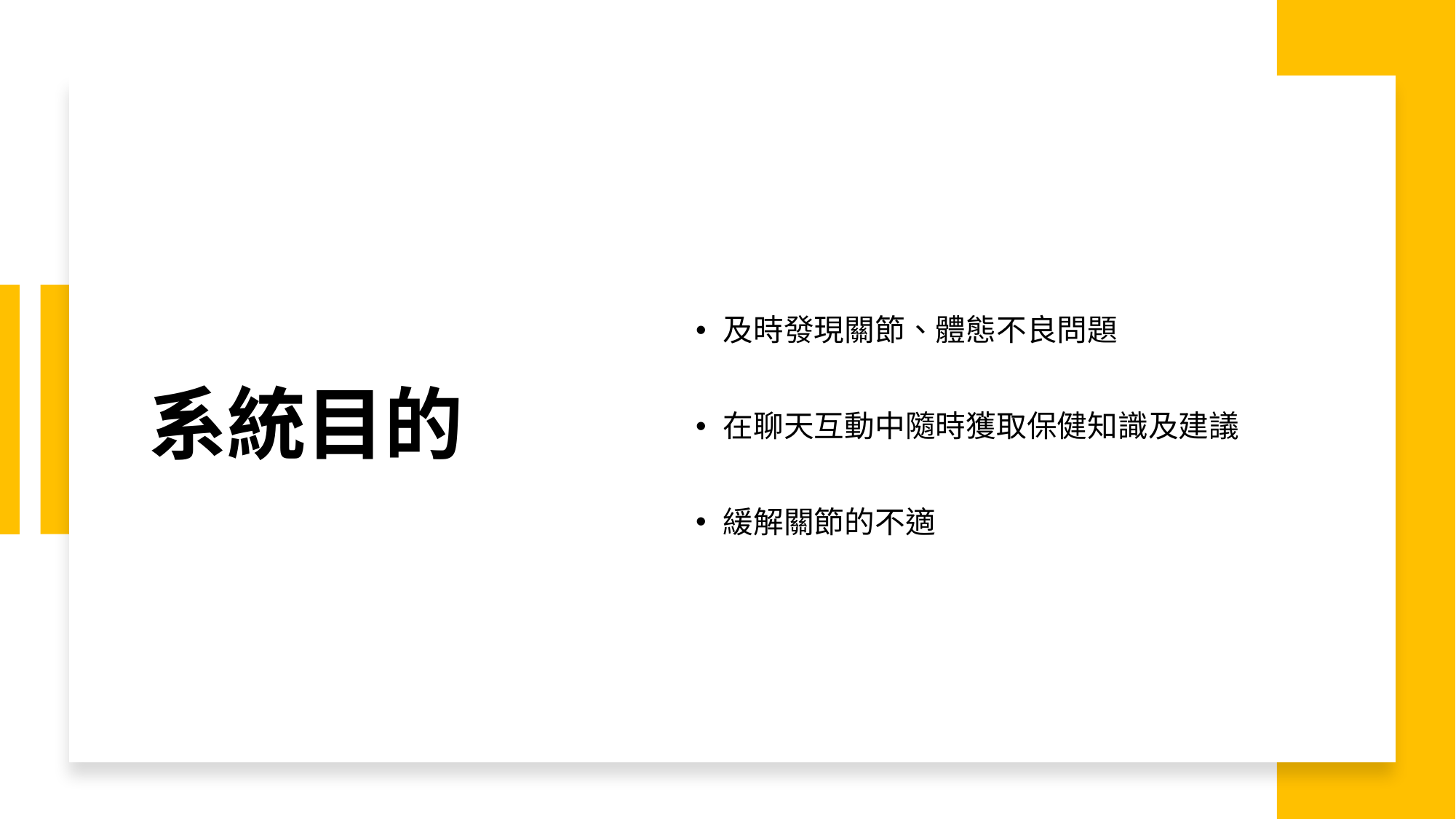

# 系統目的
及時發現關節、體態不良問題

在聊天互動中隨時獲取保健知識及建議

緩解關節的不適